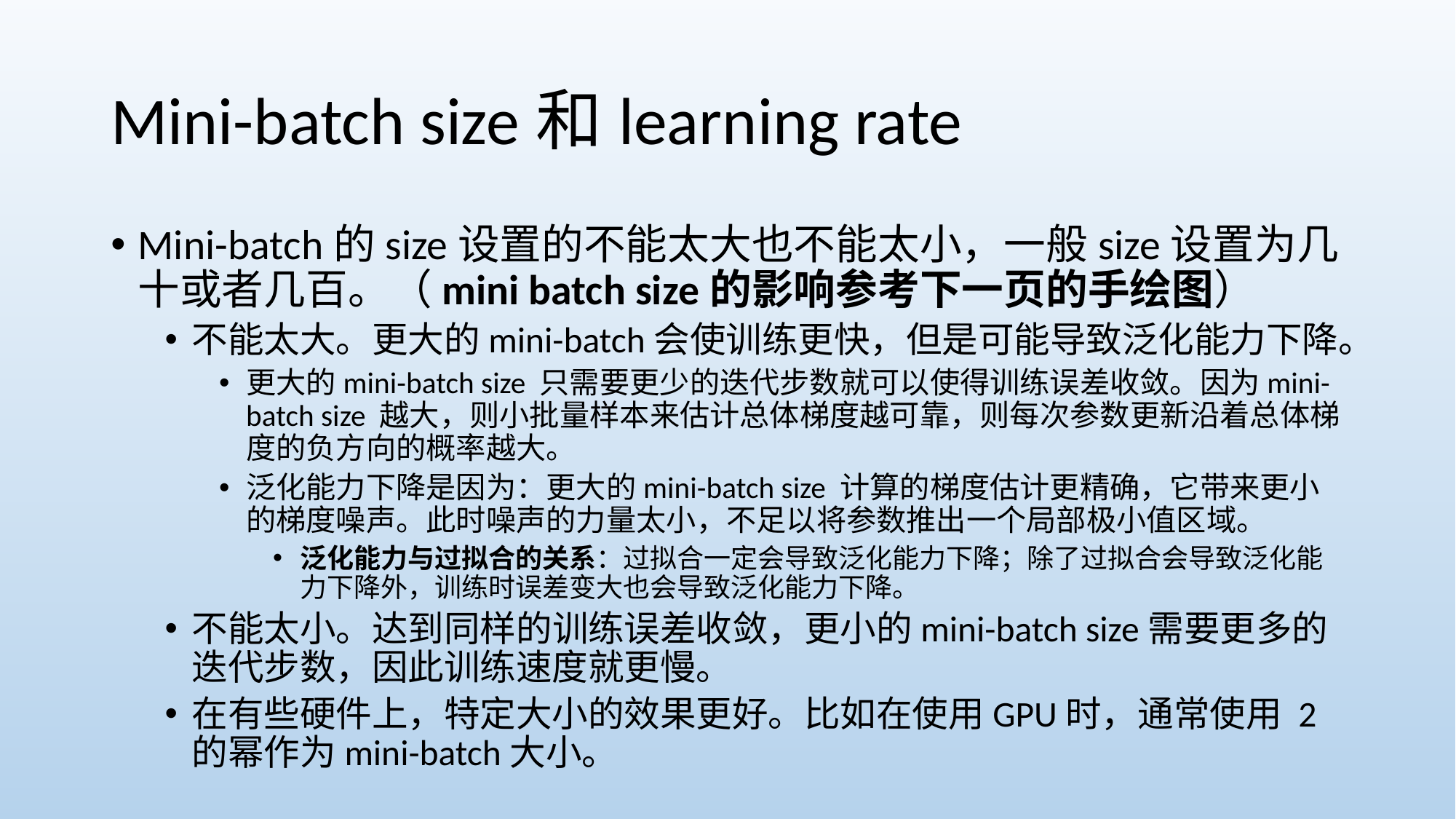

# Mini-batch size和learning rate
Mini-batch的size设置的不能太大也不能太小，一般size设置为几十或者几百。（mini batch size的影响参考下一页的手绘图）
不能太大。更大的mini-batch会使训练更快，但是可能导致泛化能力下降。
更大的mini-batch size 只需要更少的迭代步数就可以使得训练误差收敛。因为mini-batch size 越大，则小批量样本来估计总体梯度越可靠，则每次参数更新沿着总体梯度的负方向的概率越大。
泛化能力下降是因为：更大的mini-batch size 计算的梯度估计更精确，它带来更小的梯度噪声。此时噪声的力量太小，不足以将参数推出一个局部极小值区域。
泛化能力与过拟合的关系：过拟合一定会导致泛化能力下降；除了过拟合会导致泛化能力下降外，训练时误差变大也会导致泛化能力下降。
不能太小。达到同样的训练误差收敛，更小的mini-batch size需要更多的迭代步数，因此训练速度就更慢。
在有些硬件上，特定大小的效果更好。比如在使用GPU时，通常使用 2 的幂作为mini-batch大小。